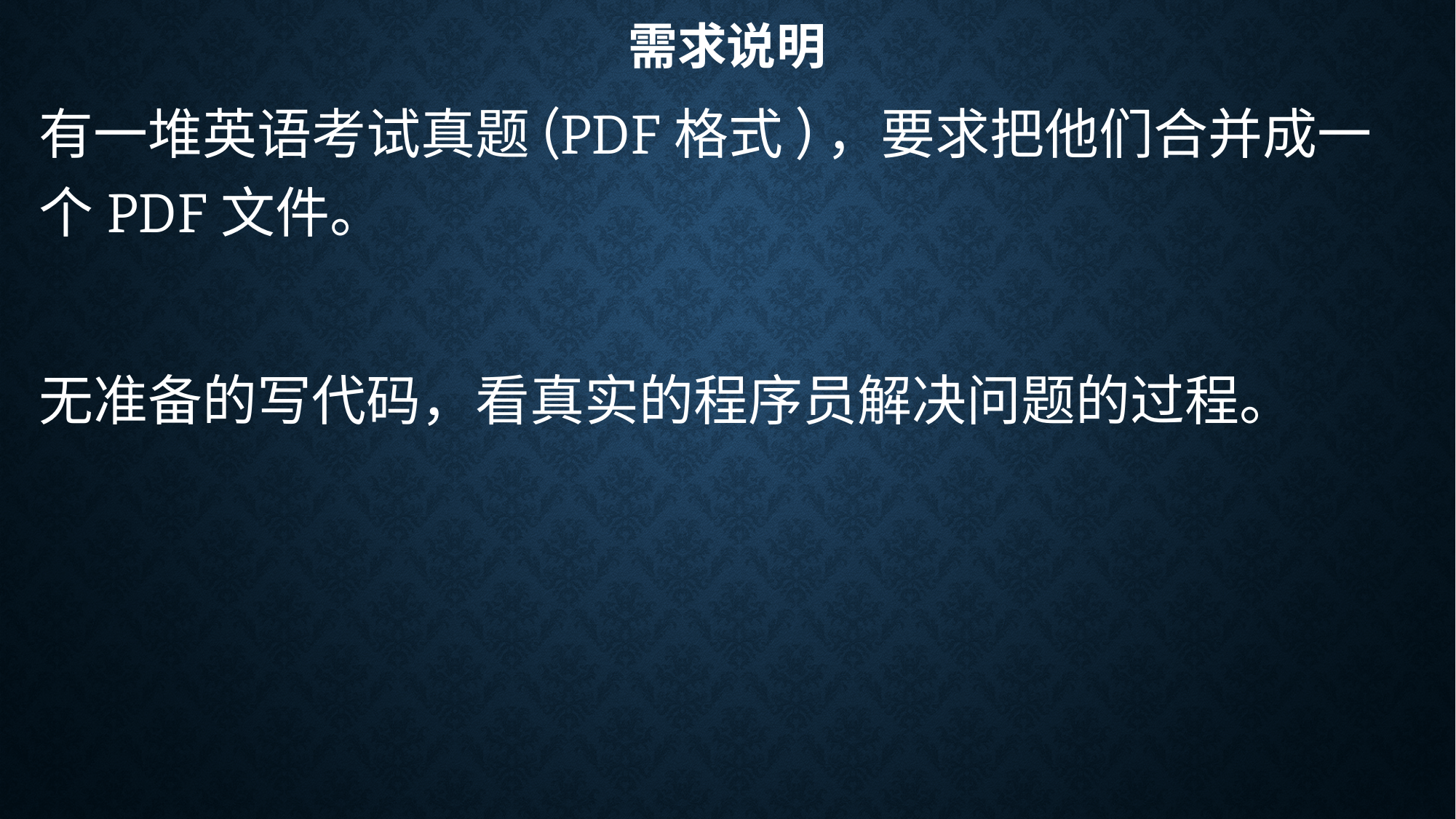

# 需求说明
有一堆英语考试真题(PDF格式)，要求把他们合并成一个PDF文件。

无准备的写代码，看真实的程序员解决问题的过程。